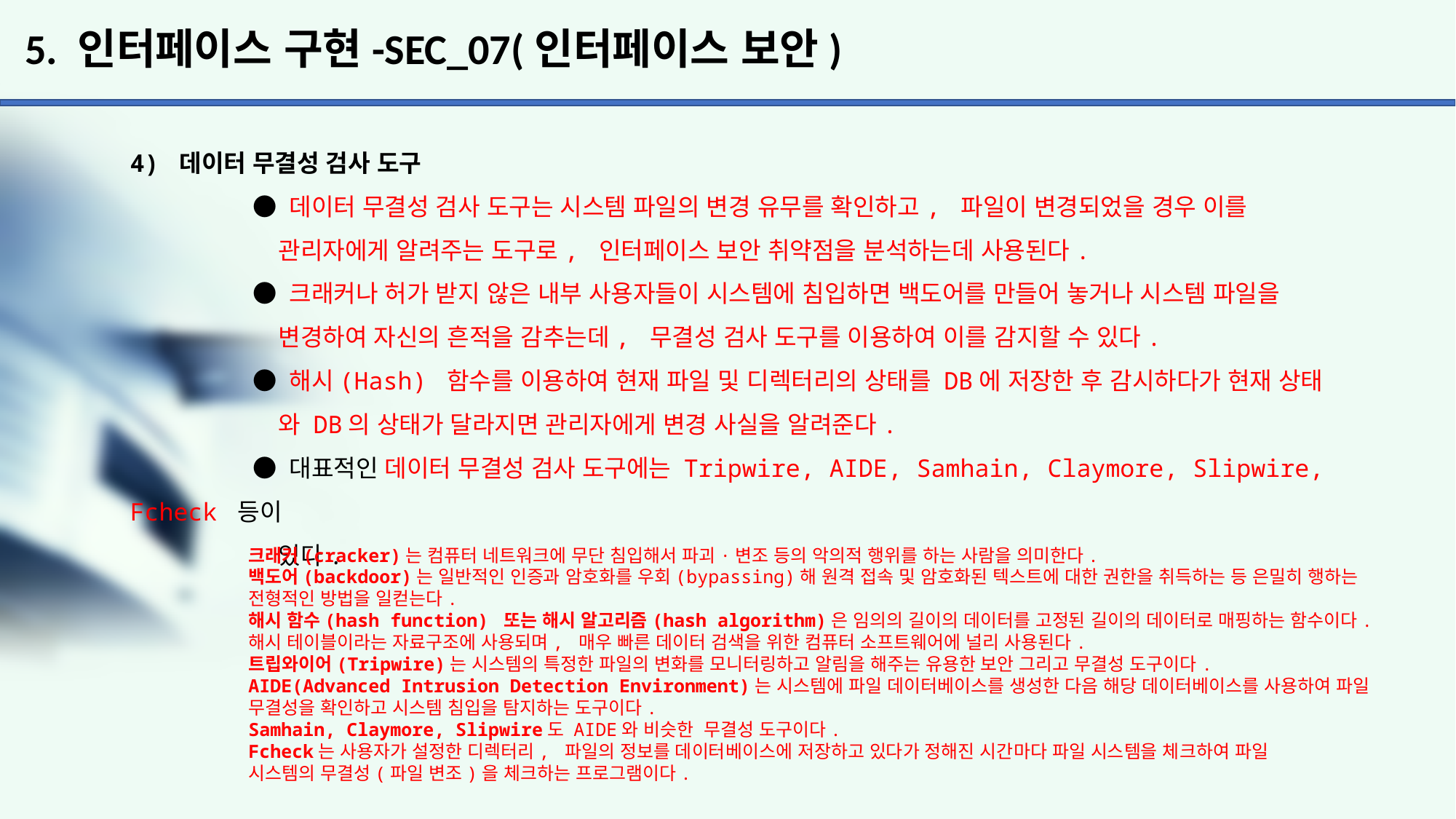

# 5. 인터페이스 구현-SEC_07(인터페이스 보안)
4) 데이터 무결성 검사 도구
	  ● 데이터 무결성 검사 도구는 시스템 파일의 변경 유무를 확인하고, 파일이 변경되었을 경우 이를
	     관리자에게 알려주는 도구로, 인터페이스 보안 취약점을 분석하는데 사용된다.
	  ● 크래커나 허가 받지 않은 내부 사용자들이 시스템에 침입하면 백도어를 만들어 놓거나 시스템 파일을
	     변경하여 자신의 흔적을 감추는데, 무결성 검사 도구를 이용하여 이를 감지할 수 있다.
	  ● 해시(Hash) 함수를 이용하여 현재 파일 및 디렉터리의 상태를 DB에 저장한 후 감시하다가 현재 상태
	     와 DB의 상태가 달라지면 관리자에게 변경 사실을 알려준다.
	  ● 대표적인 데이터 무결성 검사 도구에는 Tripwire, AIDE, Samhain, Claymore, Slipwire, Fcheck 등이
	     있다.
크래커(cracker)는 컴퓨터 네트워크에 무단 침입해서 파괴·변조 등의 악의적 행위를 하는 사람을 의미한다.
백도어(backdoor)는 일반적인 인증과 암호화를 우회(bypassing)해 원격 접속 및 암호화된 텍스트에 대한 권한을 취득하는 등 은밀히 행하는 전형적인 방법을 일컫는다.
해시 함수(hash function) 또는 해시 알고리즘(hash algorithm)은 임의의 길이의 데이터를 고정된 길이의 데이터로 매핑하는 함수이다.
해시 테이블이라는 자료구조에 사용되며, 매우 빠른 데이터 검색을 위한 컴퓨터 소프트웨어에 널리 사용된다.
트립와이어(Tripwire)는 시스템의 특정한 파일의 변화를 모니터링하고 알림을 해주는 유용한 보안 그리고 무결성 도구이다.
AIDE(Advanced Intrusion Detection Environment)는 시스템에 파일 데이터베이스를 생성한 다음 해당 데이터베이스를 사용하여 파일 무결성을 확인하고 시스템 침입을 탐지하는 도구이다.
Samhain, Claymore, Slipwire도 AIDE와 비슷한  무결성 도구이다.
Fcheck는 사용자가 설정한 디렉터리, 파일의 정보를 데이터베이스에 저장하고 있다가 정해진 시간마다 파일 시스템을 체크하여 파일
시스템의 무결성(파일 변조)을 체크하는 프로그램이다.